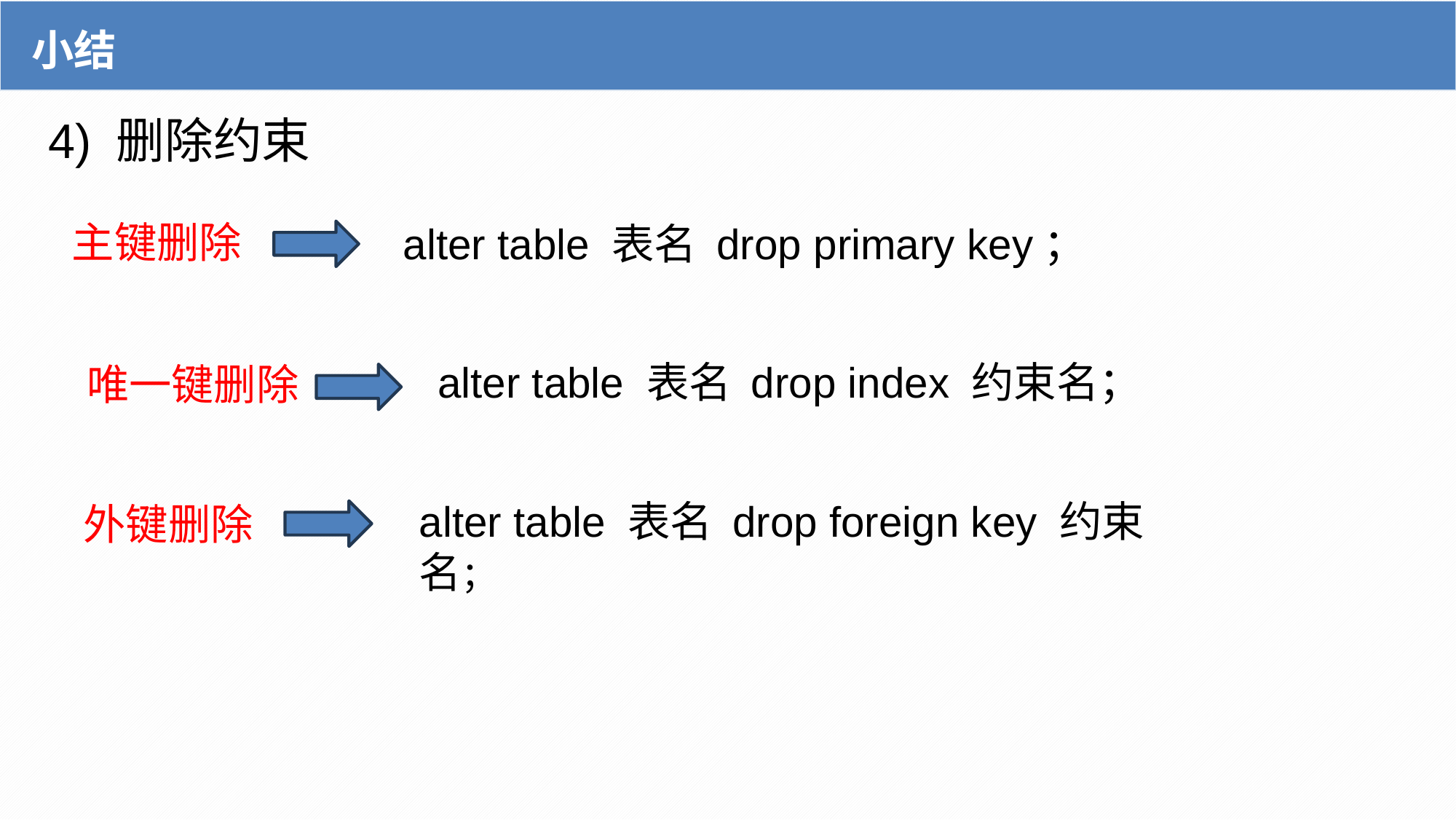

小结
4) 删除约束

主键删除
alter table 表名 drop primary key；

alter table 表名 drop index 约束名；
唯一键删除

alter table 表名 drop foreign key 约束名；
外键删除